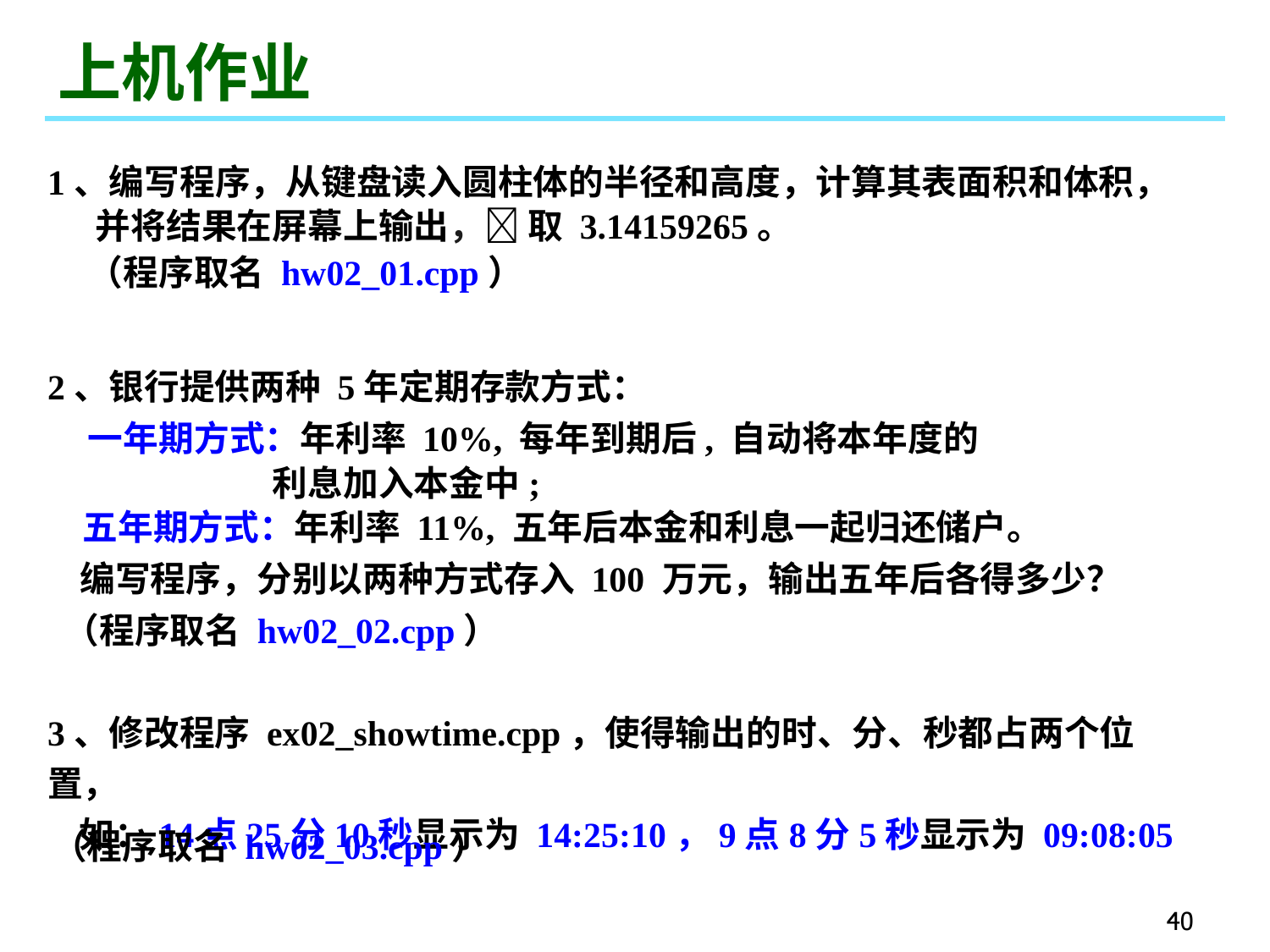

# 上机作业
1、编写程序，从键盘读入圆柱体的半径和高度，计算其表面积和体积，
      并将结果在屏幕上输出，π 取 3.14159265。
    （程序取名 hw02_01.cpp）
2、银行提供两种 5年定期存款方式：
    一年期方式：年利率 10%, 每年到期后, 自动将本年度的
                            利息加入本金中;
   五年期方式：年利率 11%, 五年后本金和利息一起归还储户。
   编写程序，分别以两种方式存入 100 万元，输出五年后各得多少？
 （程序取名 hw02_02.cpp）
3、修改程序 ex02_showtime.cpp，使得输出的时、分、秒都占两个位置，
    如：14点25分10秒显示为 14:25:10，9点8分5秒显示为 09:08:05
（程序取名 hw02_03.cpp）
40